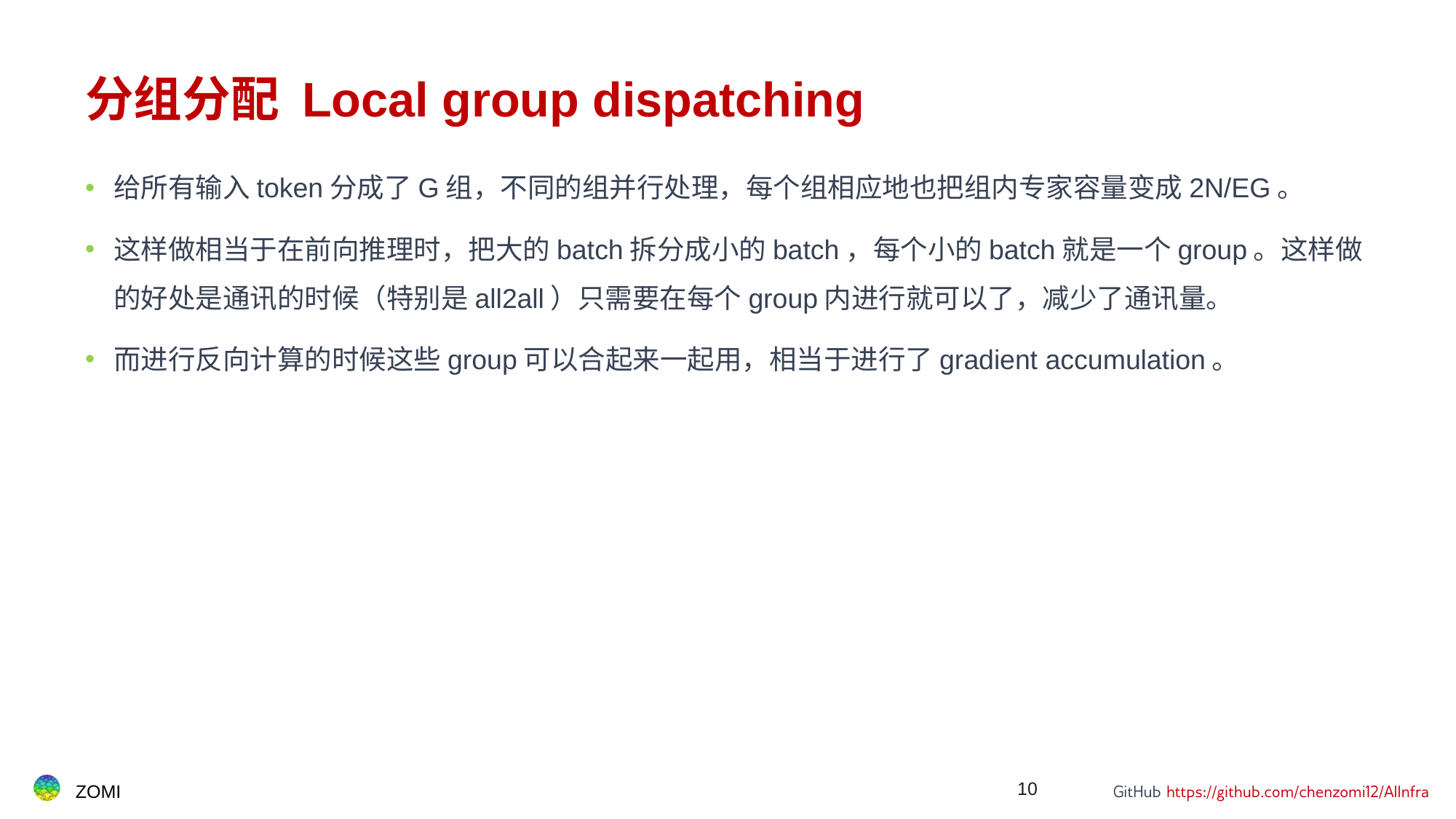

# 分组分配 Local group dispatching
给所有输入token分成了G组，不同的组并行处理，每个组相应地也把组内专家容量变成2N/EG。
这样做相当于在前向推理时，把大的batch拆分成小的batch，每个小的batch就是一个group。这样做的好处是通讯的时候（特别是all2all）只需要在每个group内进行就可以了，减少了通讯量。
而进行反向计算的时候这些group可以合起来一起用，相当于进行了gradient accumulation。